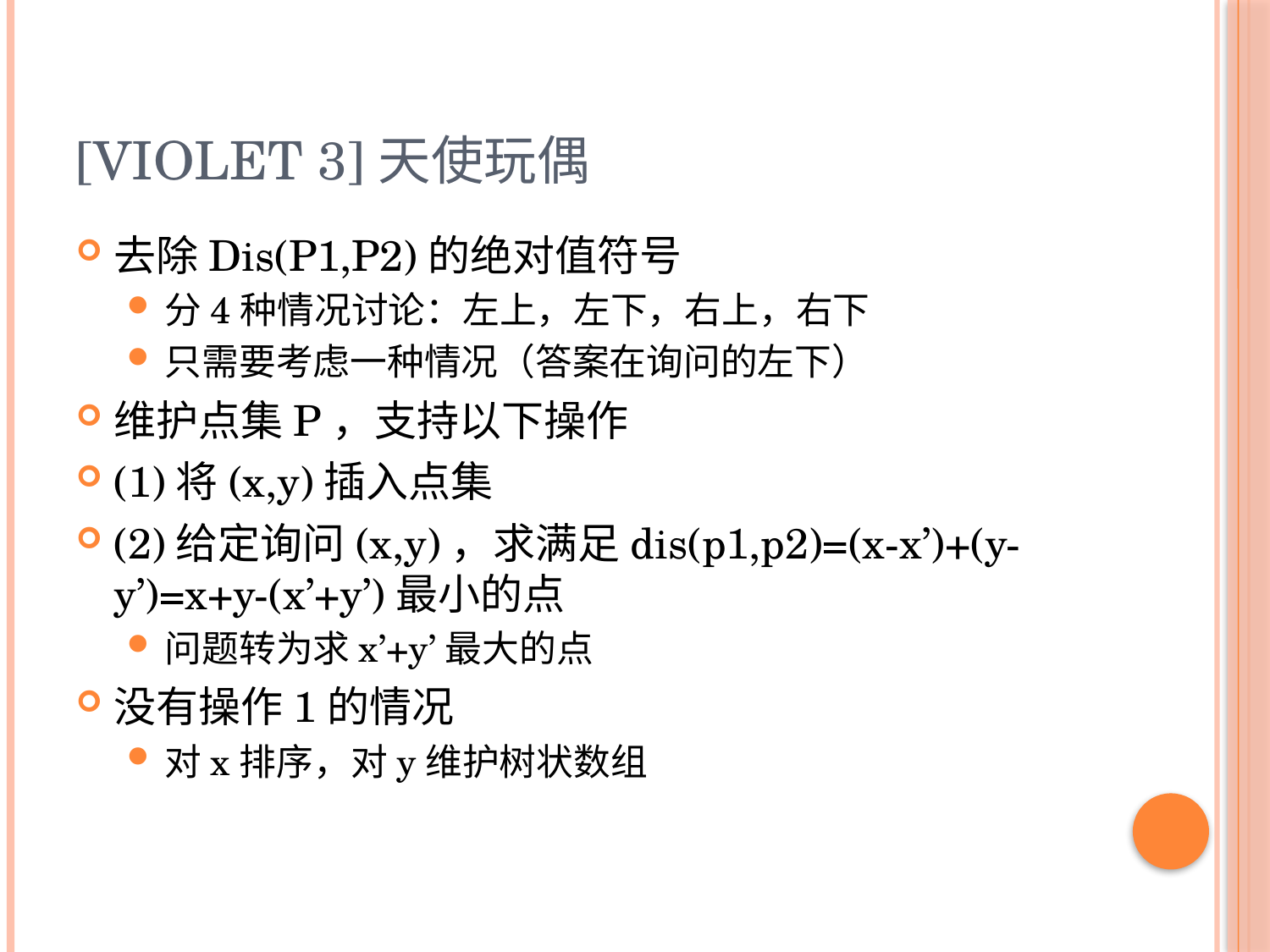

# [Violet 3]天使玩偶
去除Dis(P1,P2)的绝对值符号
分4种情况讨论：左上，左下，右上，右下
只需要考虑一种情况（答案在询问的左下）
维护点集P，支持以下操作
(1)将(x,y)插入点集
(2)给定询问(x,y)，求满足dis(p1,p2)=(x-x’)+(y-y’)=x+y-(x’+y’)最小的点
问题转为求x’+y’最大的点
没有操作1的情况
对x排序，对y维护树状数组